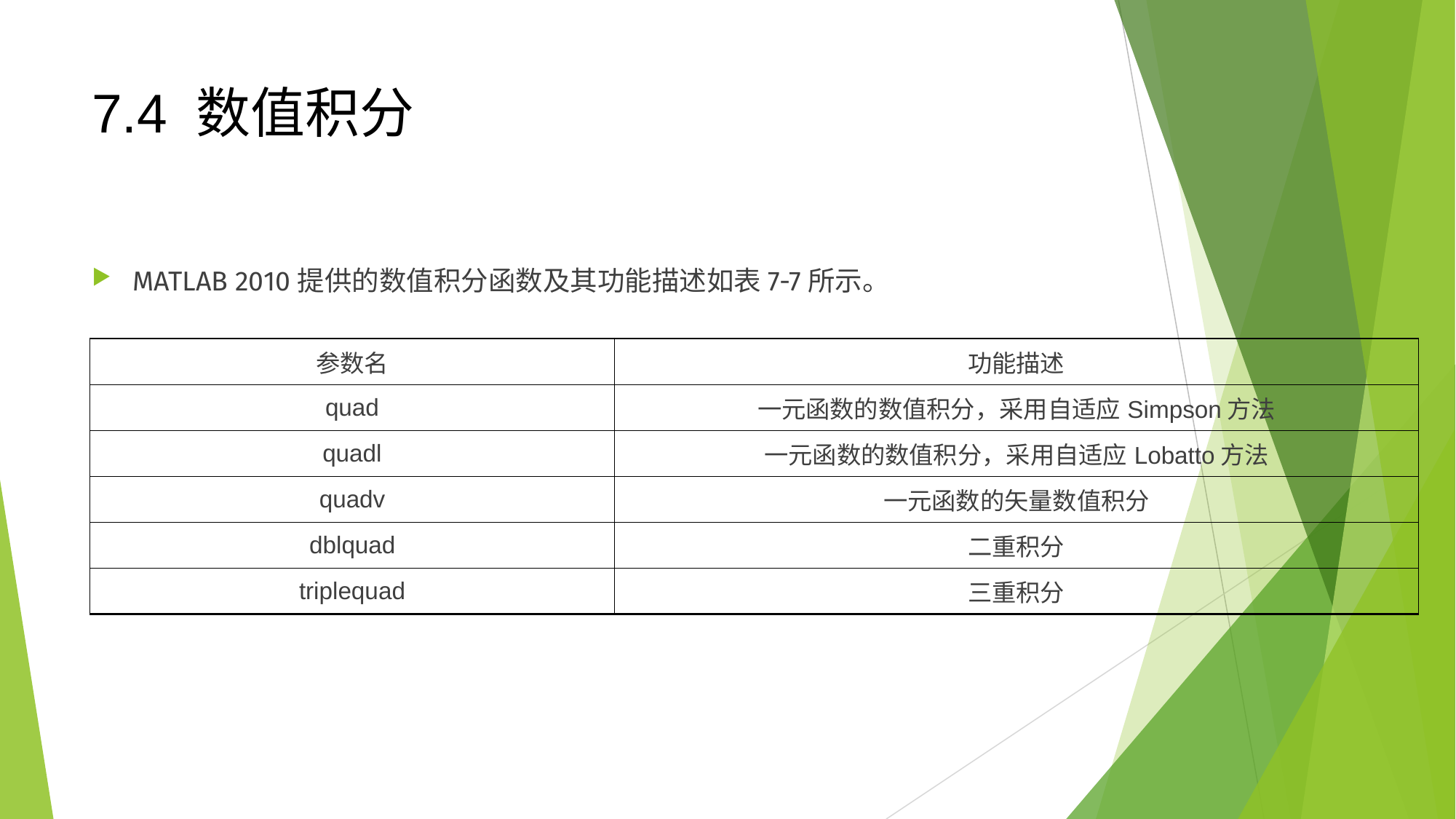

7.4 数值积分
MATLAB 2010提供的数值积分函数及其功能描述如表7-7所示。
| 参数名 | 功能描述 |
| --- | --- |
| quad | 一元函数的数值积分，采用自适应Simpson方法 |
| quadl | 一元函数的数值积分，采用自适应Lobatto方法 |
| quadv | 一元函数的矢量数值积分 |
| dblquad | 二重积分 |
| triplequad | 三重积分 |